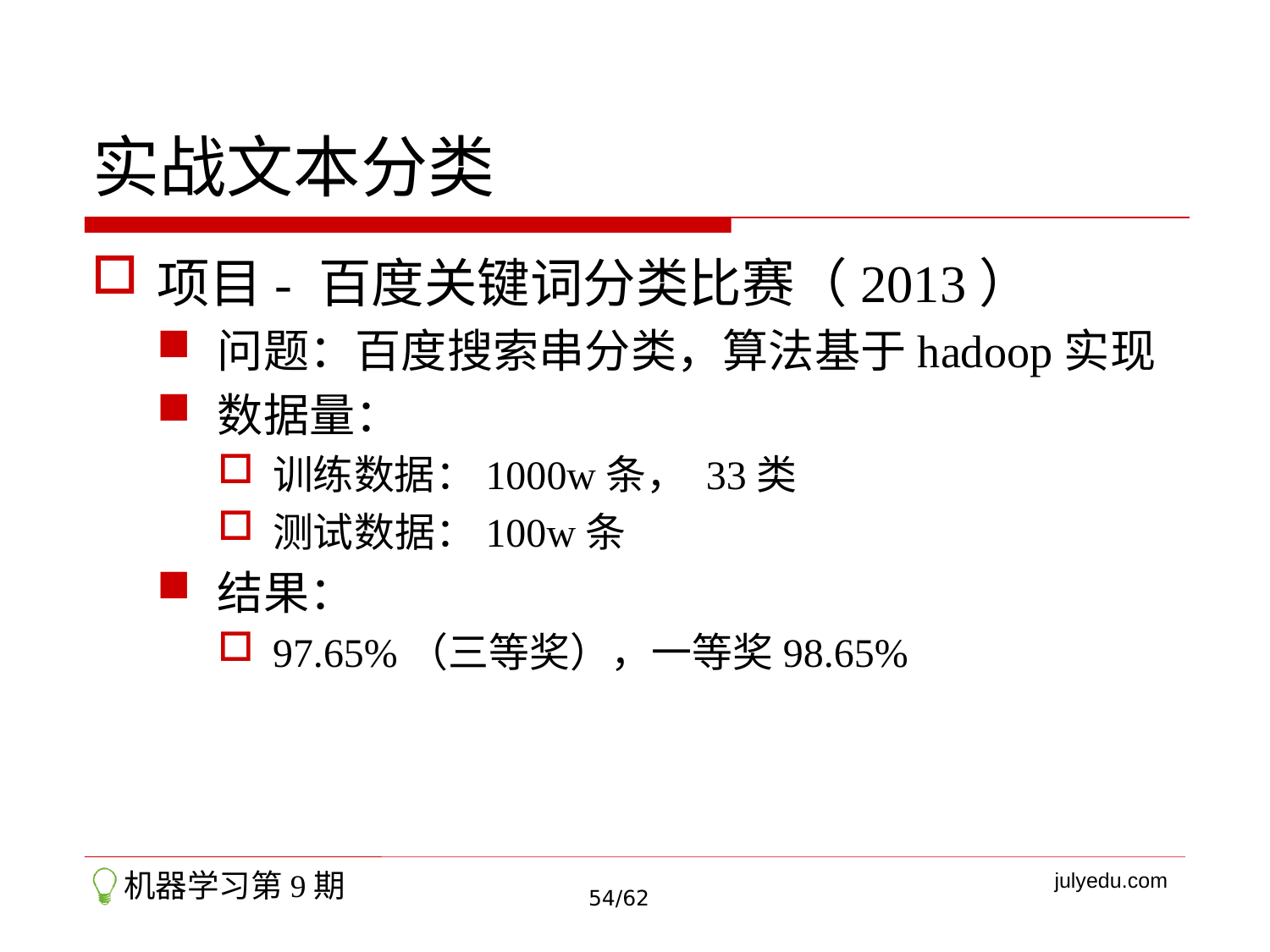

# 实战文本分类
项目- 百度关键词分类比赛（2013）
问题：百度搜索串分类，算法基于hadoop实现
数据量：
训练数据：1000w条， 33类
测试数据：100w条
结果：
97.65%（三等奖），一等奖98.65%